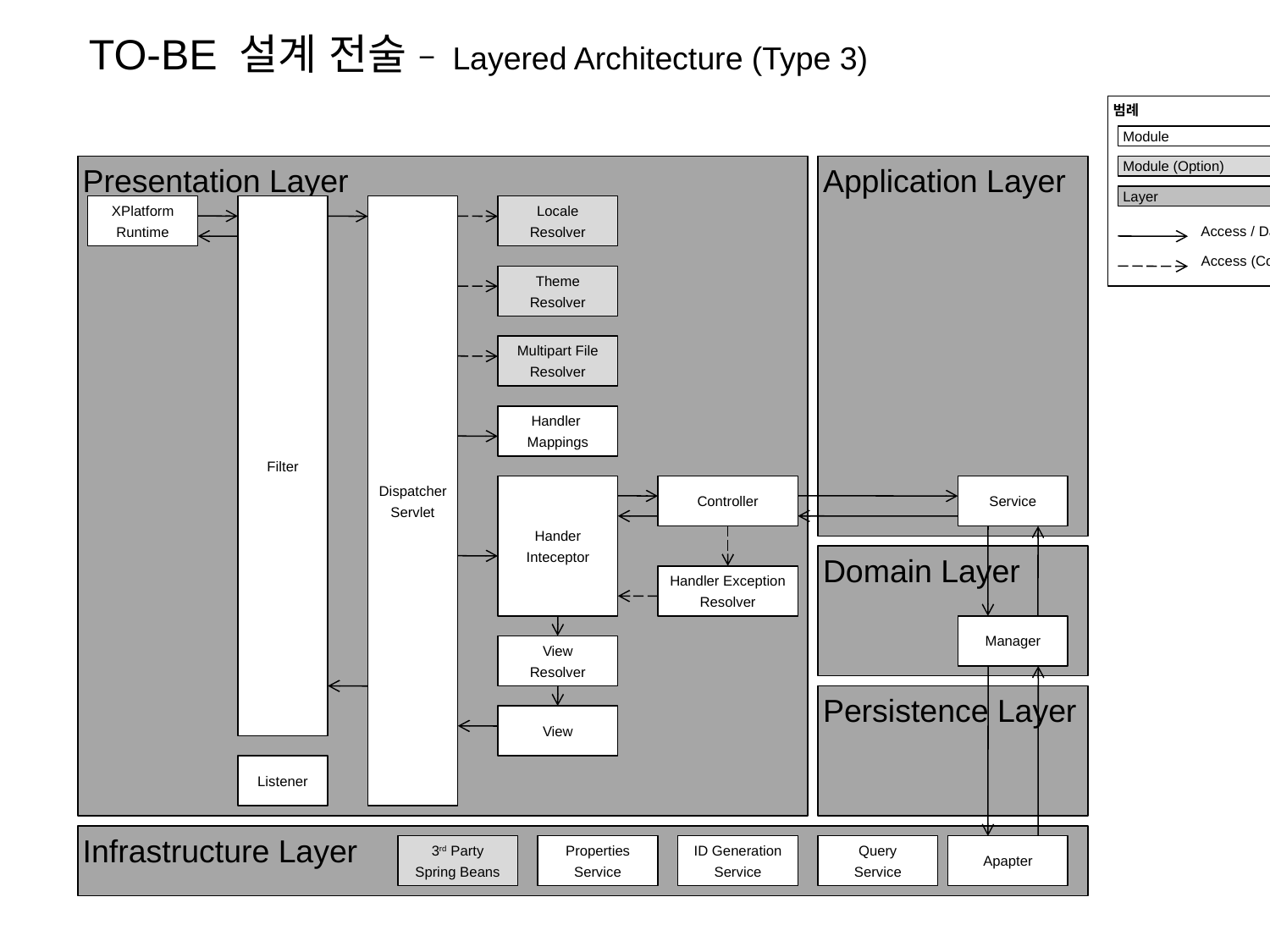

TO-BE 설계 전술 – Layered Architecture (Type 3)
범례
Module
Presentation Layer
Application Layer
Module (Option)
Layer
XPlatform
Runtime
Filter
Dispatcher
Servlet
Locale
Resolver
Access / Data flow
Access (Conditional)
Theme
Resolver
Multipart File
Resolver
Handler
Mappings
Hander
Inteceptor
Controller
Service
Domain Layer
Handler Exception
Resolver
Manager
View
Resolver
Persistence Layer
View
Listener
Infrastructure Layer
3rd Party
Spring Beans
Properties
Service
ID Generation
Service
Query
Service
Apapter